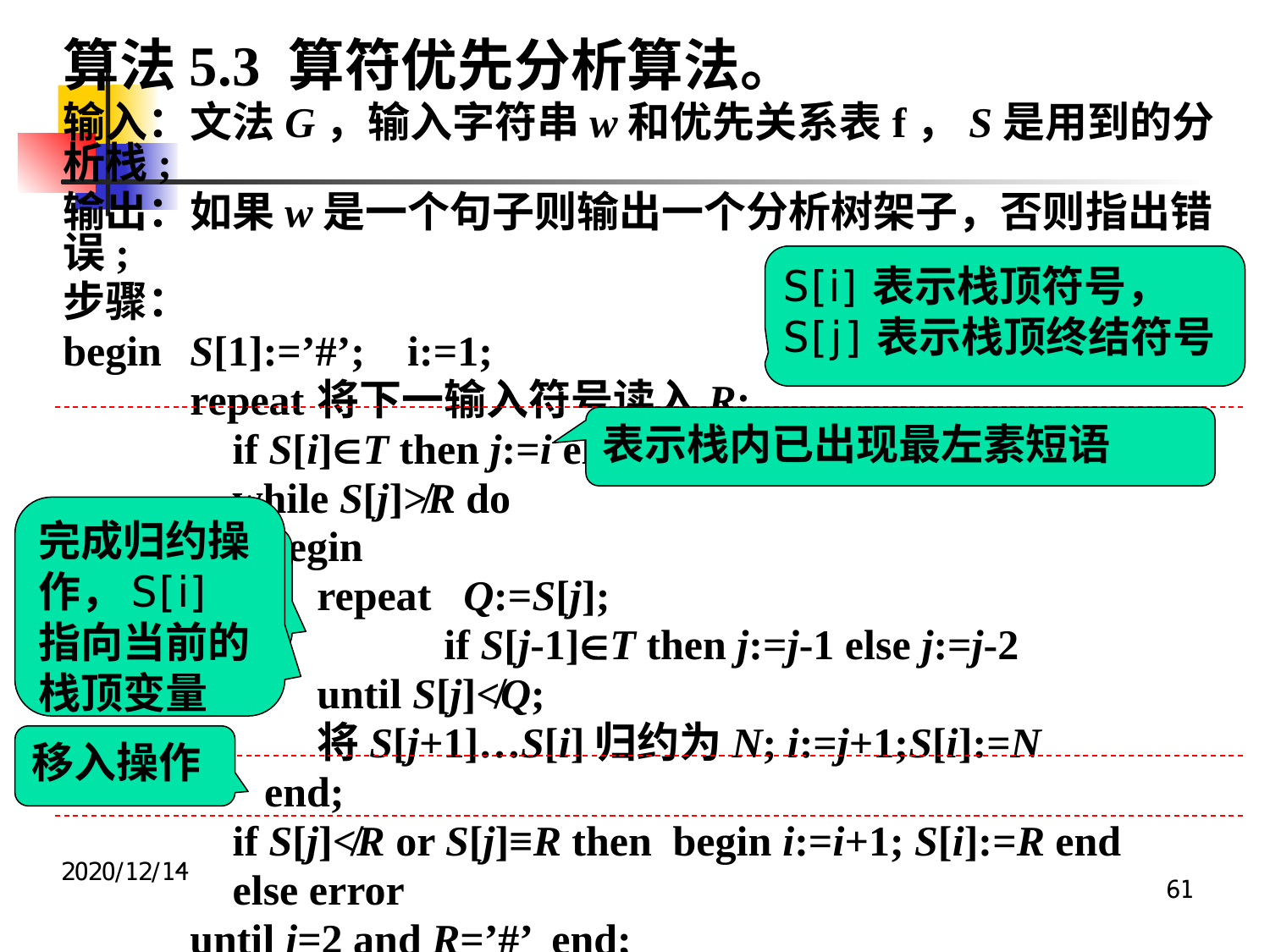

算法5.3 算符优先分析算法。
输入：文法G，输入字符串w和优先关系表f，S是用到的分析栈;
输出：如果w是一个句子则输出一个分析树架子，否则指出错误;
步骤：
begin	S[1]:=’#’;    i:=1;
	repeat 	将下一输入符号读入R;
	    if S[i]∈T then j:=i else j:=i-1;
	    while S[j]≯R do
                   begin
		repeat   Q:=S[j];
			if S[j-1]∈T then j:=j-1 else j:=j-2
		until S[j]≮Q;
		将S[j+1]…S[i]归约为N; i:=j+1;S[i]:=N
                   end;
	    if S[j]≮R or S[j]≡R then  begin i:=i+1; S[i]:=R end
	    else error
	until i=2 and R=’#’  end;
S[i]表示栈顶符号，
S[j]表示栈顶终结符号
表示栈内已出现最左素短语
完成归约操作，S[i]指向当前的栈顶变量
寻找最左素短语头
移入操作
2020/12/14
61